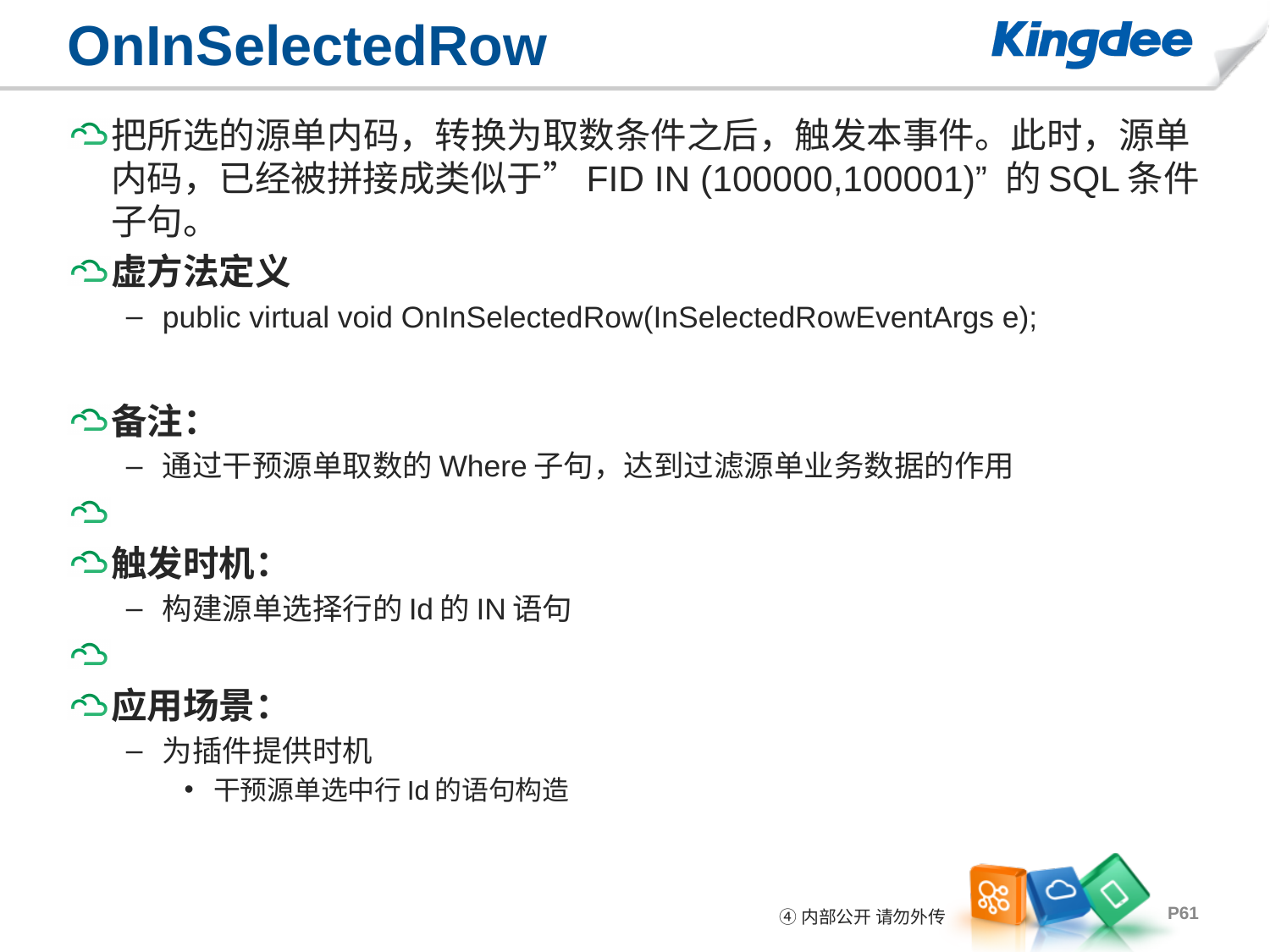

# OnInSelectedRow
把所选的源单内码，转换为取数条件之后，触发本事件。此时，源单内码，已经被拼接成类似于”FID IN (100000,100001)” 的SQL条件子句。
虚方法定义
public virtual void OnInSelectedRow(InSelectedRowEventArgs e);

备注：
通过干预源单取数的Where子句，达到过滤源单业务数据的作用

触发时机：
构建源单选择行的Id的IN语句

应用场景：
为插件提供时机
干预源单选中行Id的语句构造